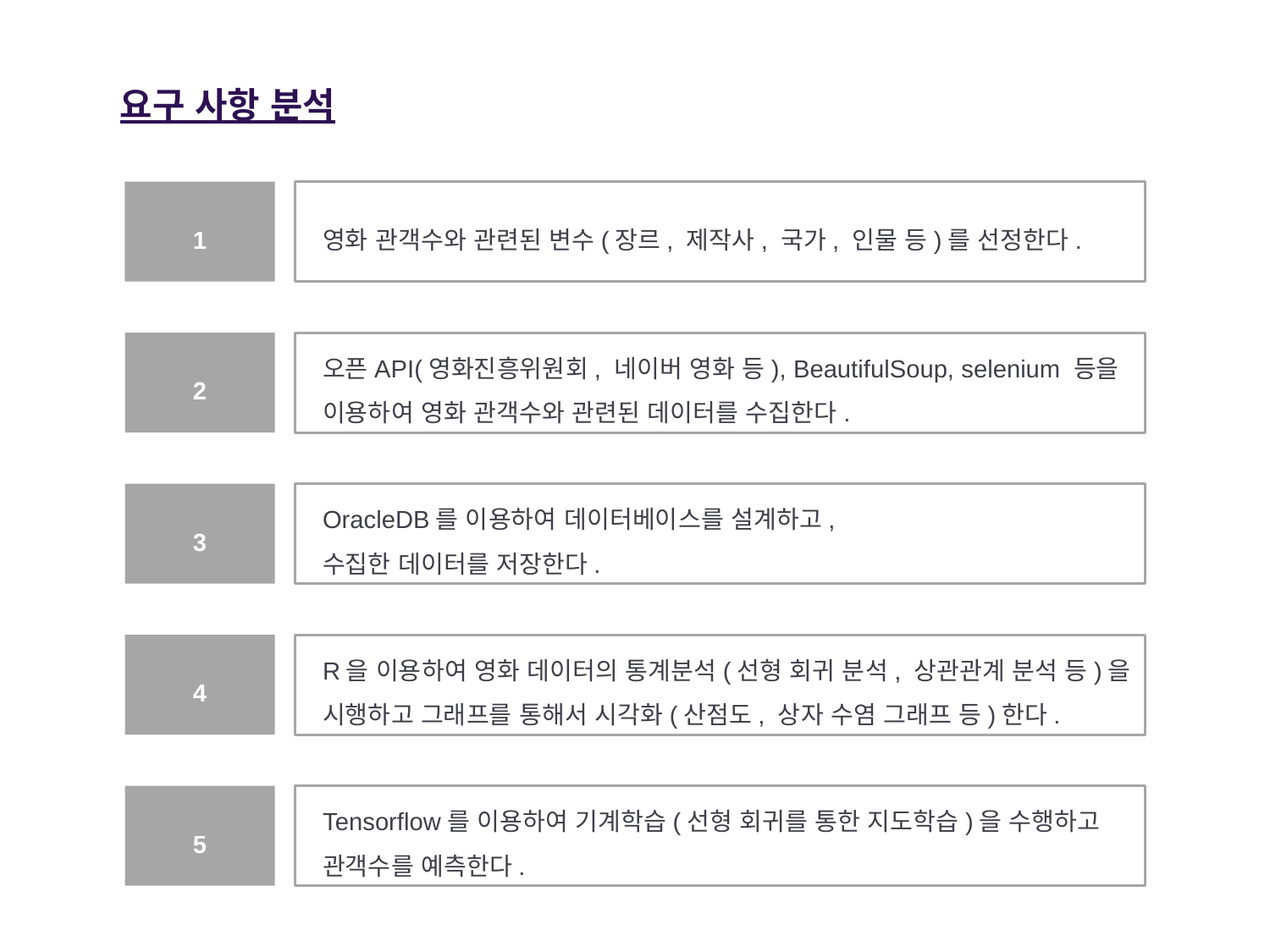

요구 사항 분석
1
영화 관객수와 관련된 변수(장르, 제작사, 국가, 인물 등)를 선정한다.
2
오픈API(영화진흥위원회, 네이버 영화 등), BeautifulSoup, selenium 등을 이용하여 영화 관객수와 관련된 데이터를 수집한다.
3
OracleDB를 이용하여 데이터베이스를 설계하고,
수집한 데이터를 저장한다.
4
R을 이용하여 영화 데이터의 통계분석(선형 회귀 분석, 상관관계 분석 등)을 시행하고 그래프를 통해서 시각화(산점도, 상자 수염 그래프 등)한다.
5
Tensorflow를 이용하여 기계학습(선형 회귀를 통한 지도학습)을 수행하고
관객수를 예측한다.